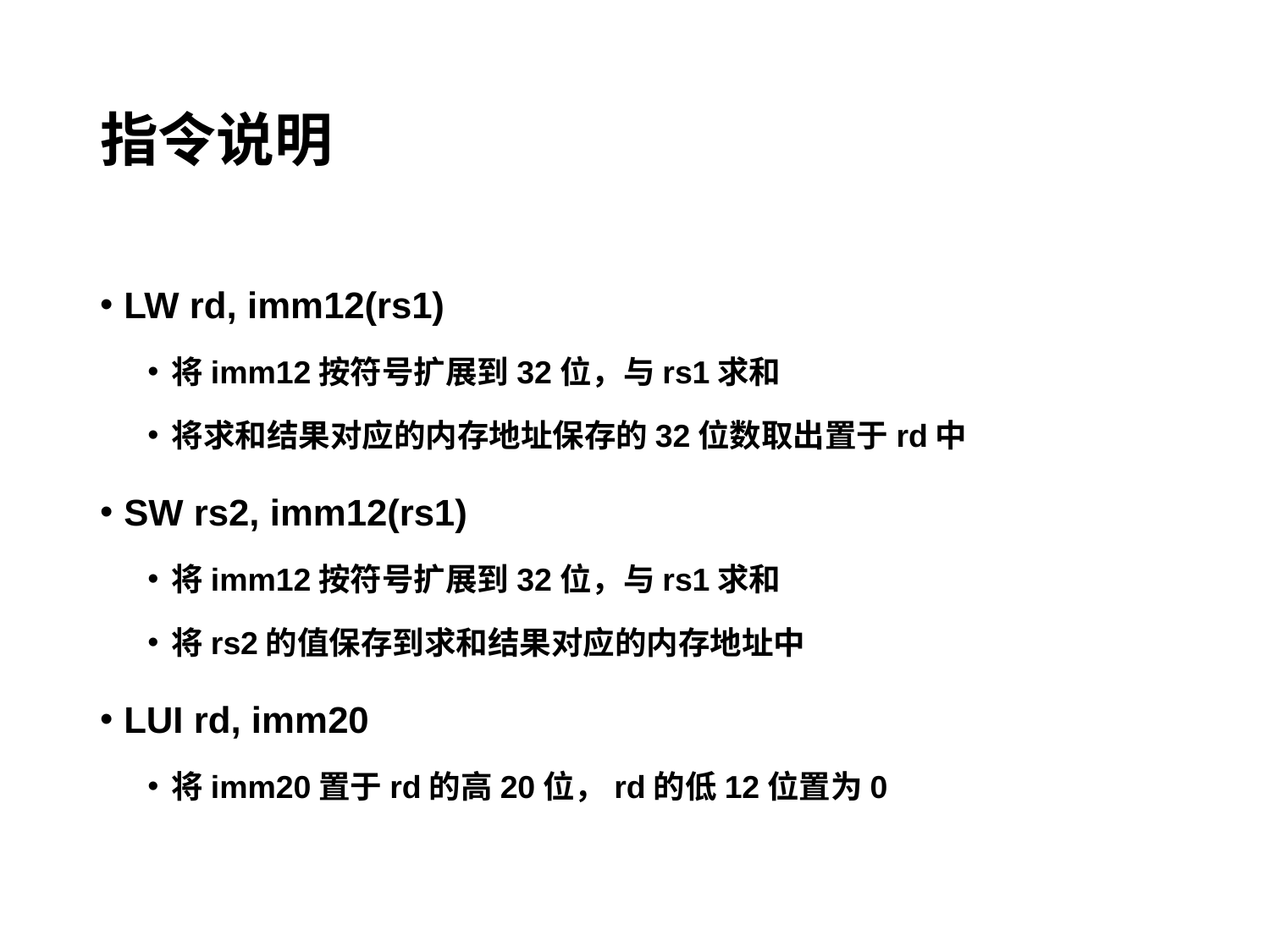

# 指令说明
LW rd, imm12(rs1)
将imm12按符号扩展到32位，与rs1求和
将求和结果对应的内存地址保存的32位数取出置于rd中
SW rs2, imm12(rs1)
将imm12按符号扩展到32位，与rs1求和
将rs2的值保存到求和结果对应的内存地址中
LUI rd, imm20
将imm20置于rd的高20位，rd的低12位置为0